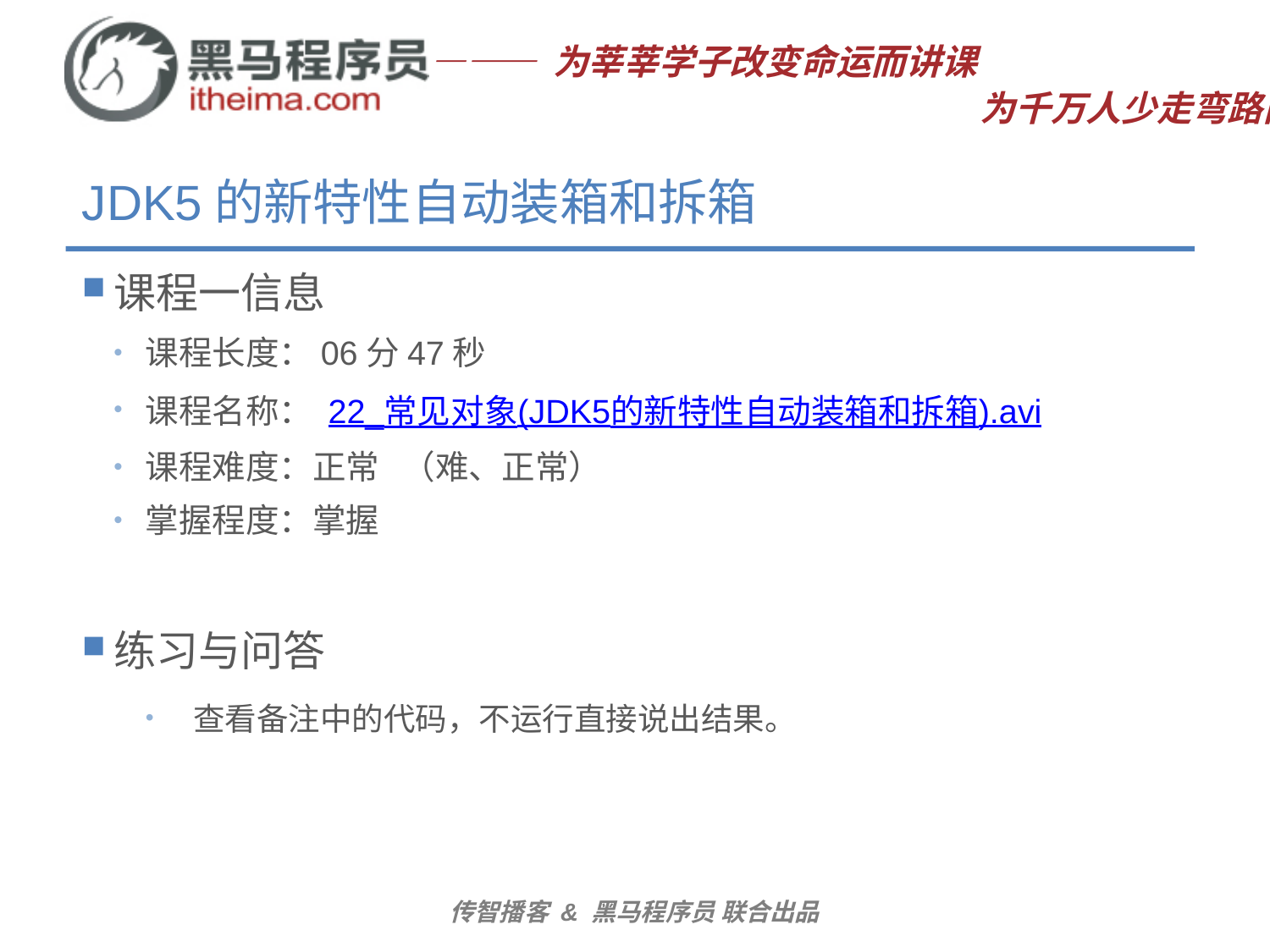

# JDK5的新特性自动装箱和拆箱
课程一信息
课程长度：06分47秒
课程名称： 22_常见对象(JDK5的新特性自动装箱和拆箱).avi
课程难度：正常   （难、正常）
掌握程度：掌握

练习与问答
查看备注中的代码，不运行直接说出结果。